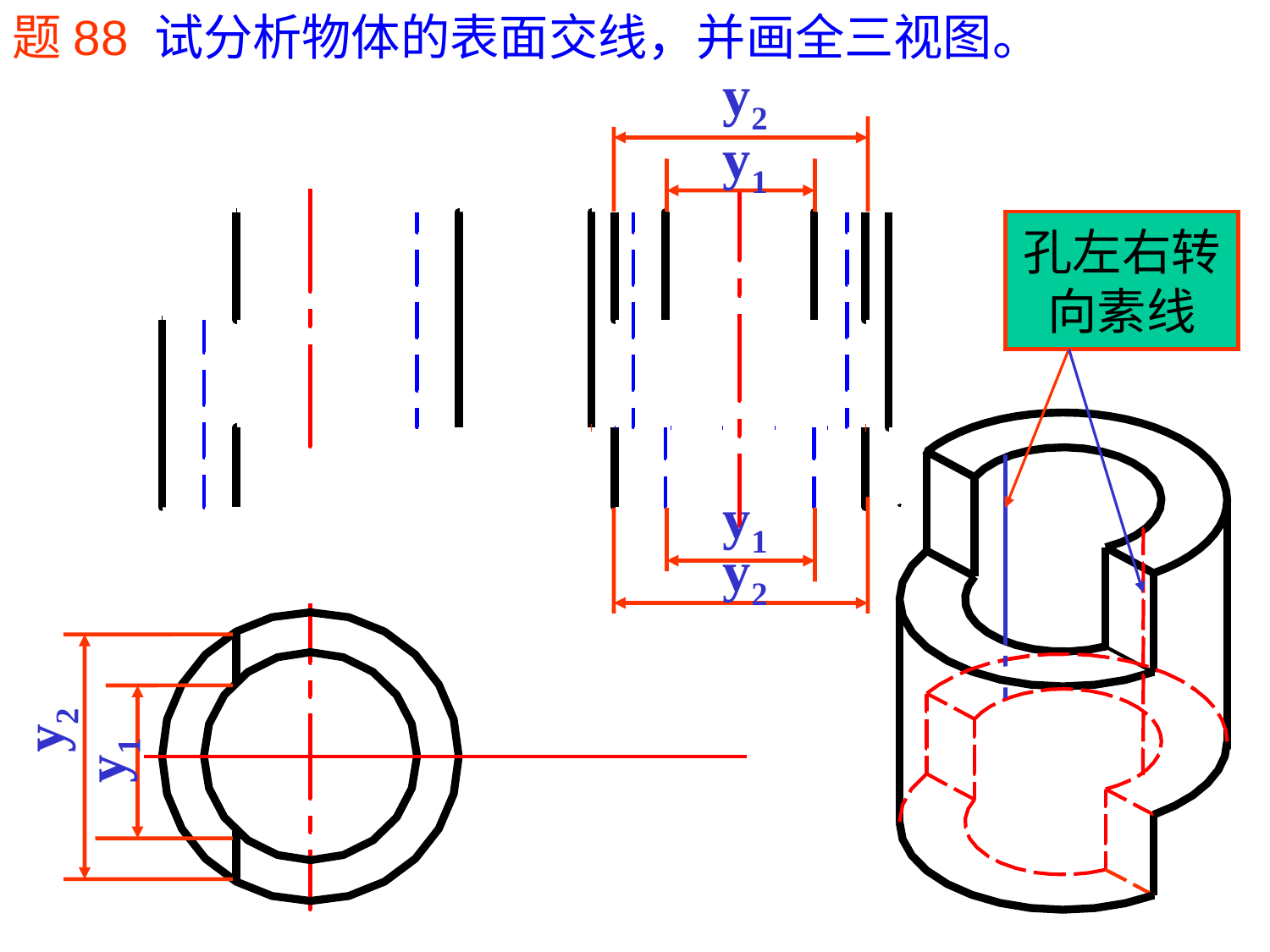

题88 试分析物体的表面交线，并画全三视图。
y2
y1

孔左右转
向素线

y1

y2

y2

y1